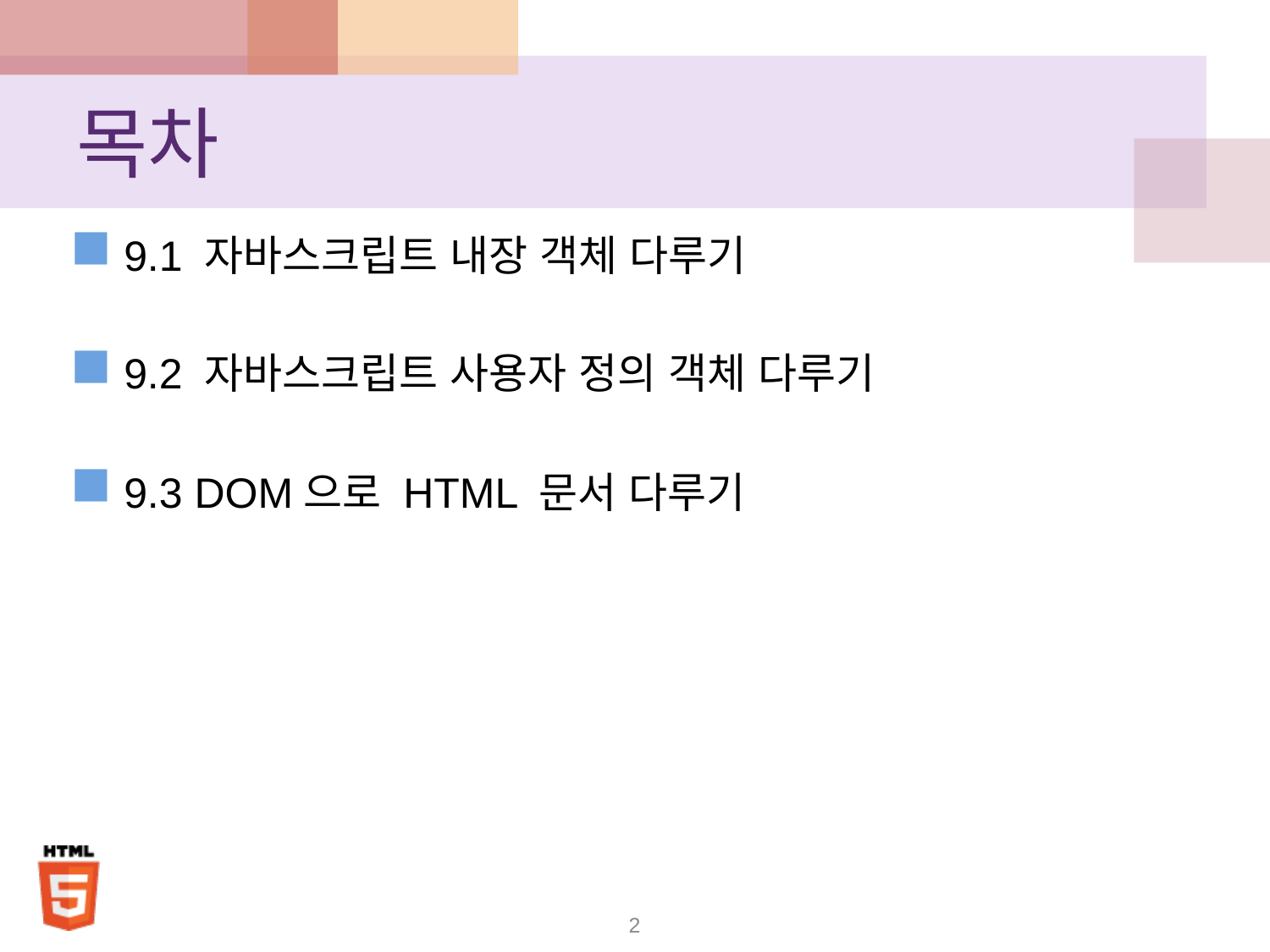

# 목차
9.1 자바스크립트 내장 객체 다루기

9.2 자바스크립트 사용자 정의 객체 다루기

9.3 DOM으로 HTML 문서 다루기
2